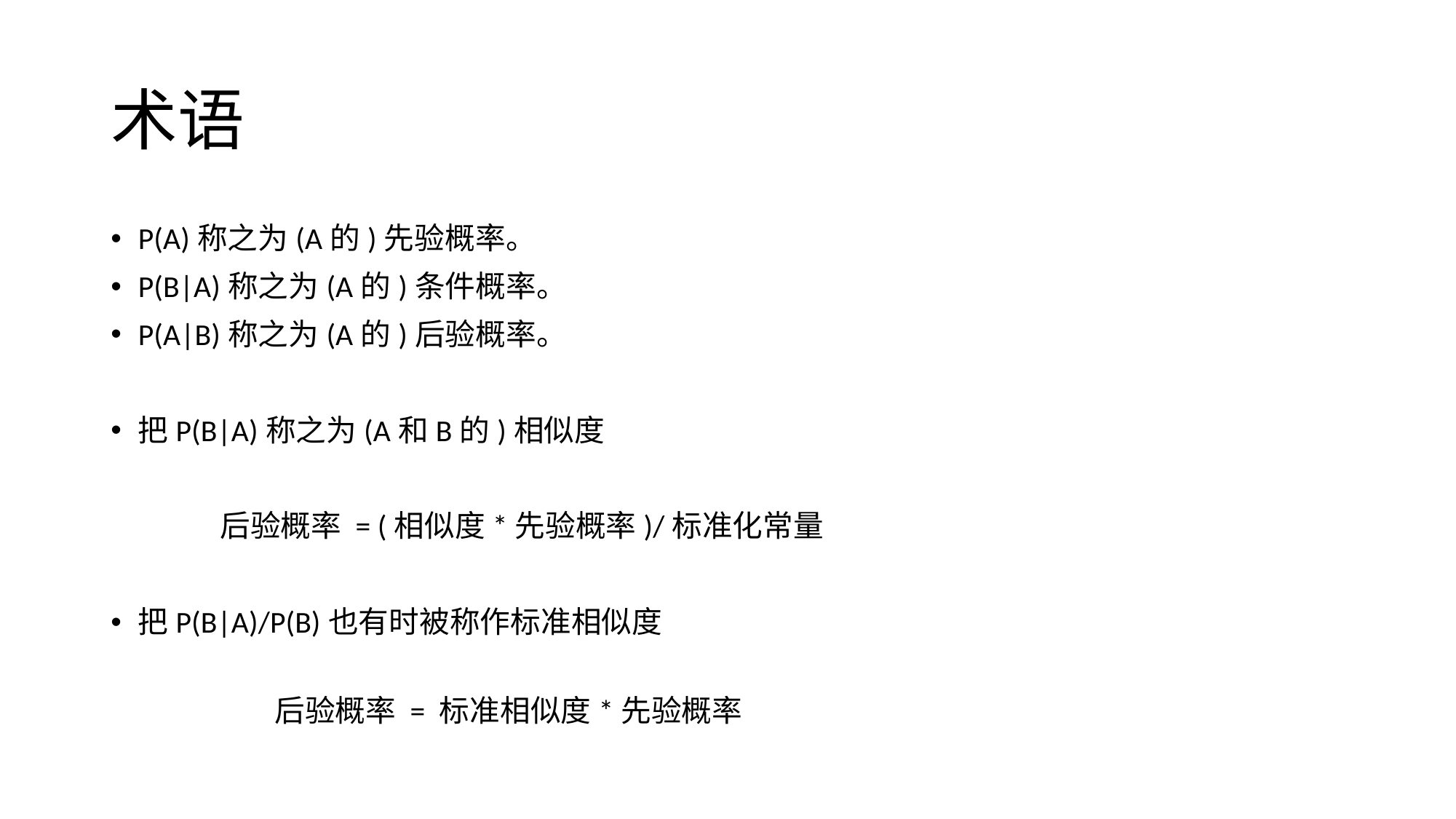

# 术语
P(A)称之为(A的)先验概率。
P(B|A)称之为(A的)条件概率。
P(A|B)称之为(A的)后验概率。

把P(B|A)称之为(A和B的)相似度

	后验概率 = (相似度*先验概率)/标准化常量

把P(B|A)/P(B)也有时被称作标准相似度

	后验概率 = 标准相似度*先验概率